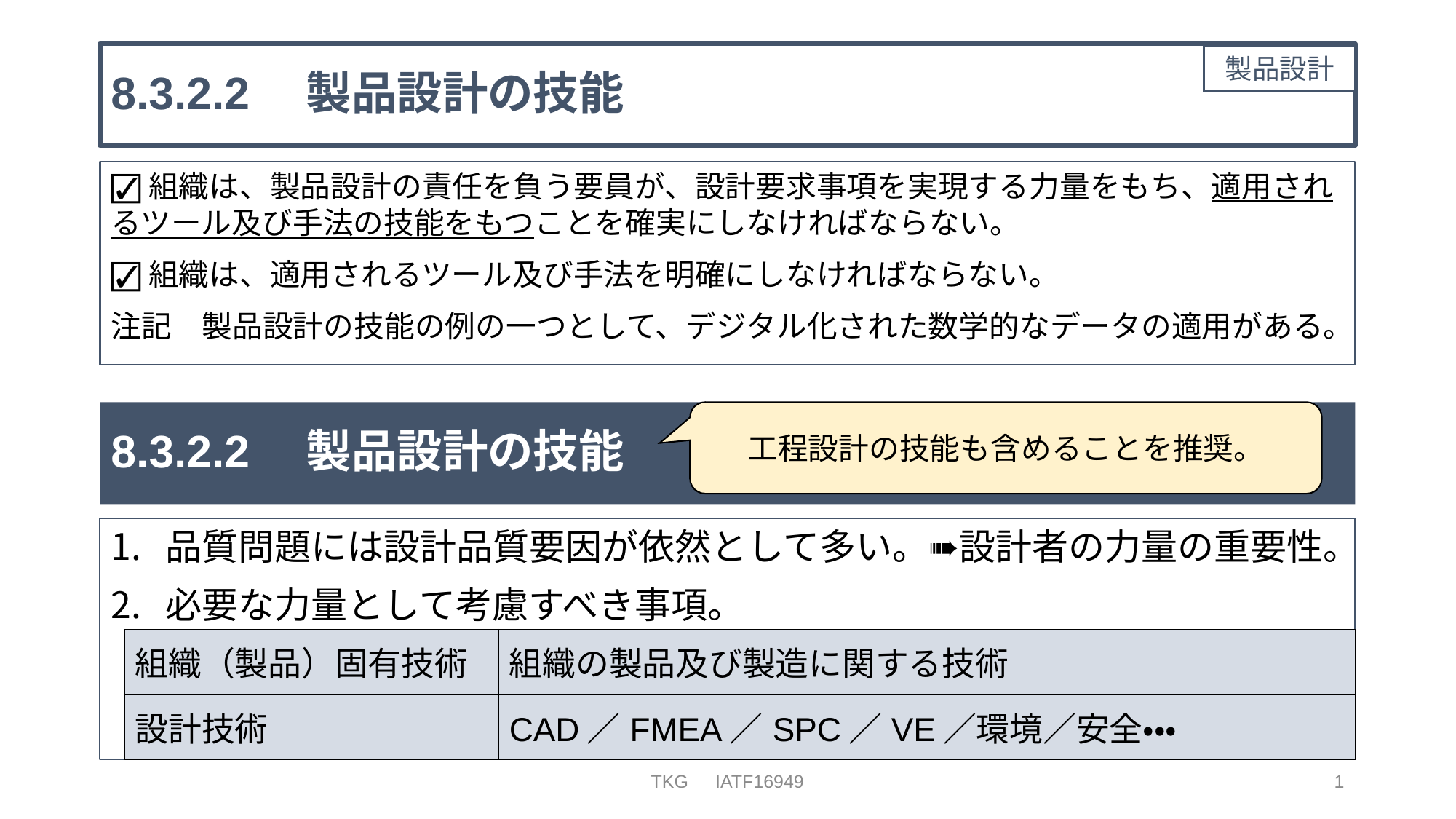

# 8.3.2.2　製品設計の技能
製品設計
☑組織は、製品設計の責任を負う要員が、設計要求事項を実現する力量をもち、適用されるツール及び手法の技能をもつことを確実にしなければならない。
☑組織は、適用されるツール及び手法を明確にしなければならない。
注記　製品設計の技能の例の一つとして、デジタル化された数学的なデータの適用がある。
工程設計の技能も含めることを推奨。
8.3.2.2　製品設計の技能
品質問題には設計品質要因が依然として多い。➠設計者の力量の重要性。
必要な力量として考慮すべき事項。
| 組織（製品）固有技術 | 組織の製品及び製造に関する技術 |
| --- | --- |
| 設計技術 | CAD／FMEA／SPC／VE／環境／安全・・・ |
TKG　IATF16949
1